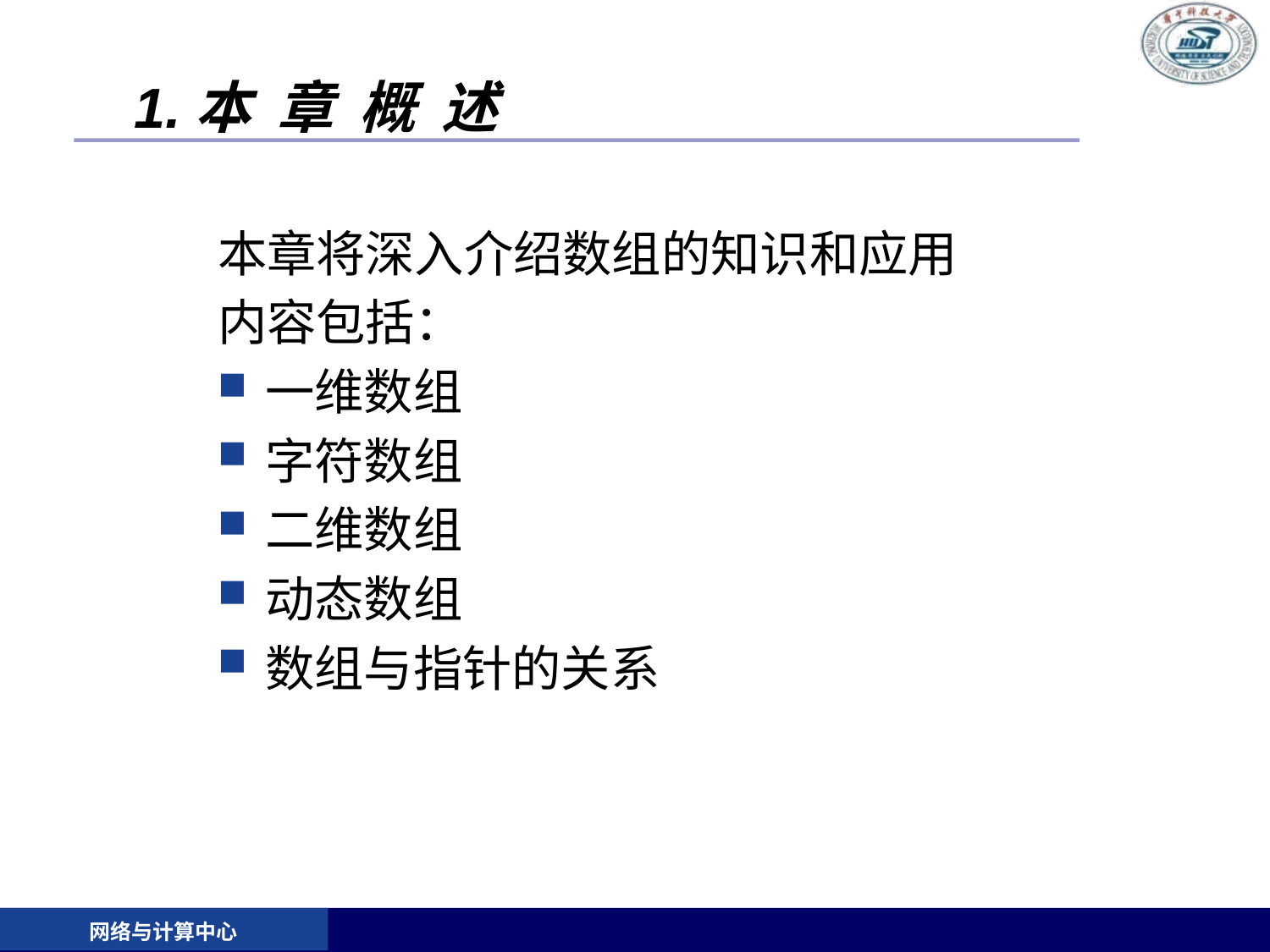

# 1.本  章  概  述
本章将深入介绍数组的知识和应用
内容包括：
一维数组
字符数组
二维数组
动态数组
数组与指针的关系

网络与计算中心